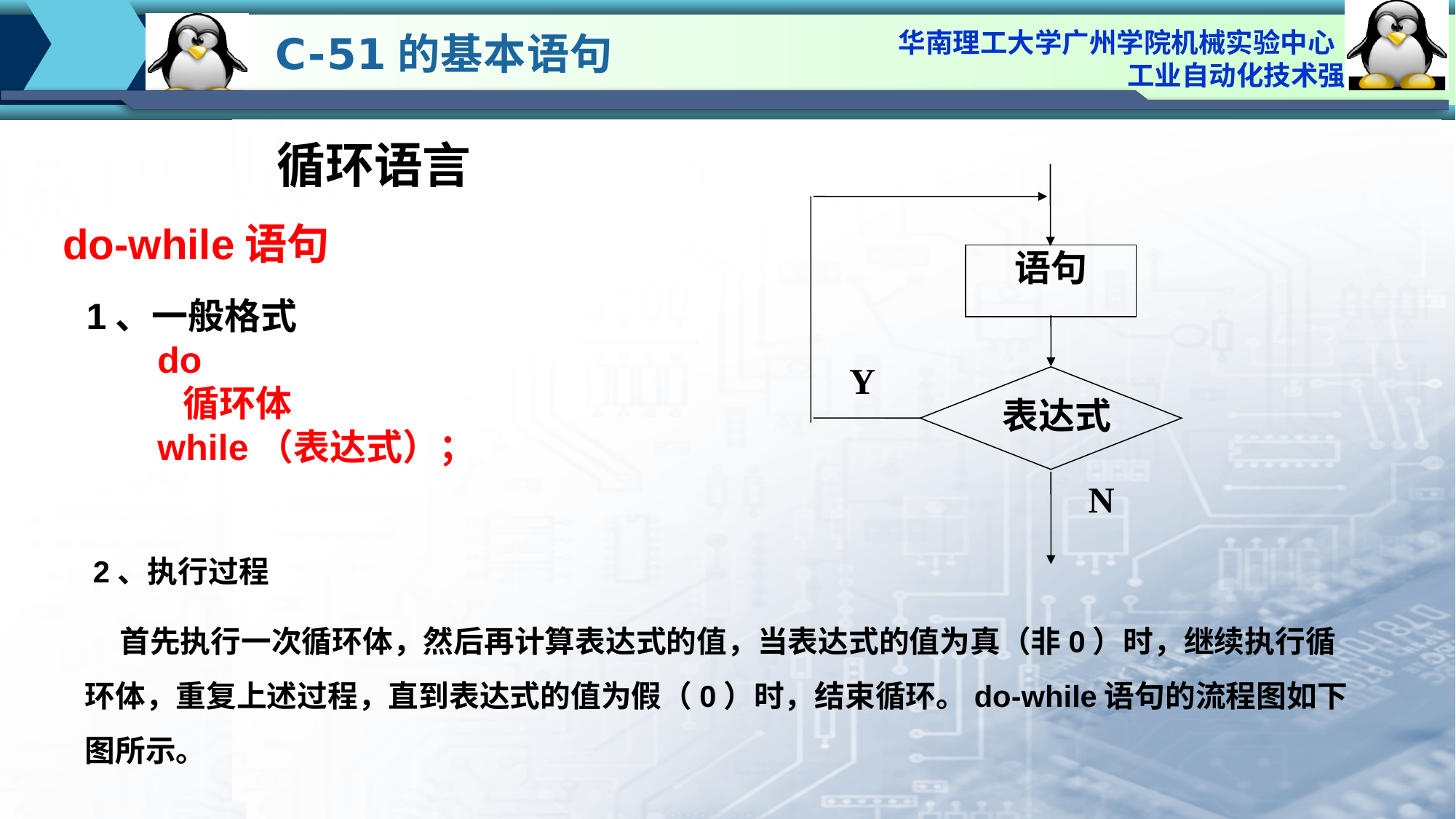

C-51的基本语句
循环语言

语句

Y
 表达式

N
do-while语句
 1、一般格式
        do
            循环体
        while（表达式）；

 2、执行过程
    首先执行一次循环体，然后再计算表达式的值，当表达式的值为真（非0）时，继续执行循环体，重复上述过程，直到表达式的值为假（0）时，结束循环。do-while语句的流程图如下图所示。